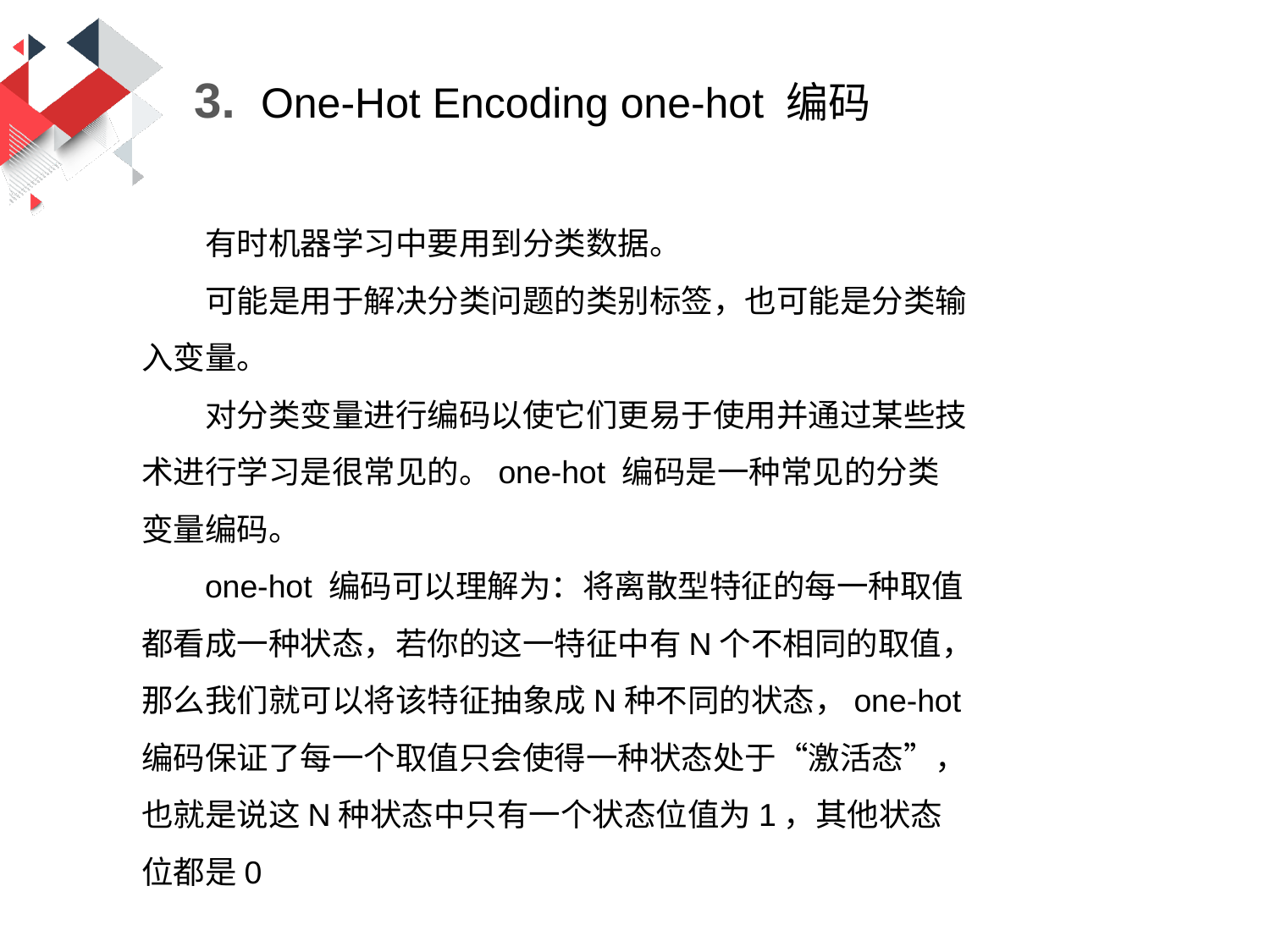

3.  One-Hot Encoding one-hot 编码
有时机器学习中要用到分类数据。
可能是用于解决分类问题的类别标签，也可能是分类输入变量。
对分类变量进行编码以使它们更易于使用并通过某些技术进行学习是很常见的。one-hot 编码是一种常见的分类变量编码。
one-hot 编码可以理解为：将离散型特征的每一种取值都看成一种状态，若你的这一特征中有N个不相同的取值，那么我们就可以将该特征抽象成N种不同的状态，one-hot编码保证了每一个取值只会使得一种状态处于“激活态”，也就是说这N种状态中只有一个状态位值为1，其他状态位都是0